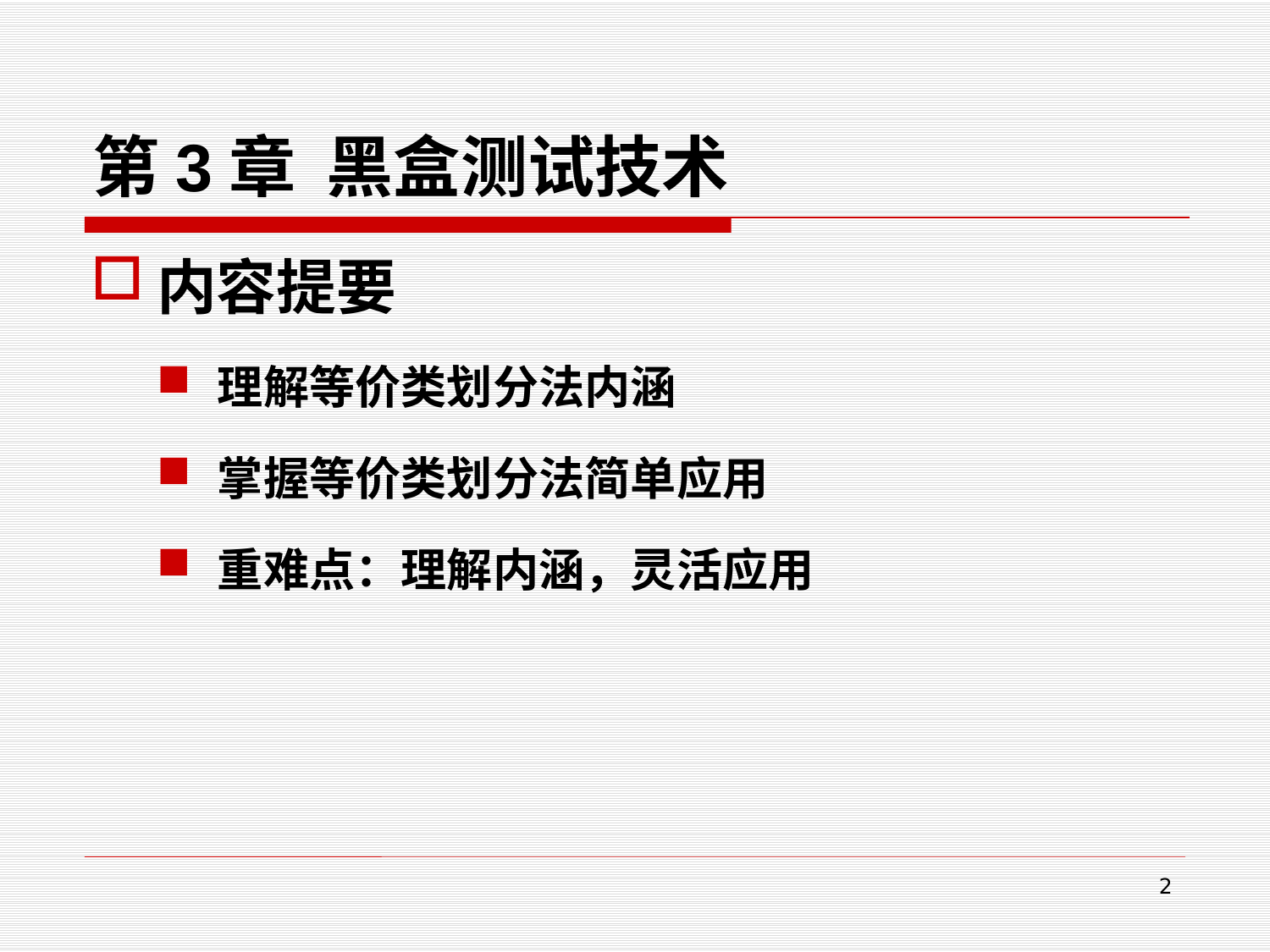

# 第3章  黑盒测试技术
内容提要
理解等价类划分法内涵
掌握等价类划分法简单应用
重难点：理解内涵，灵活应用

2